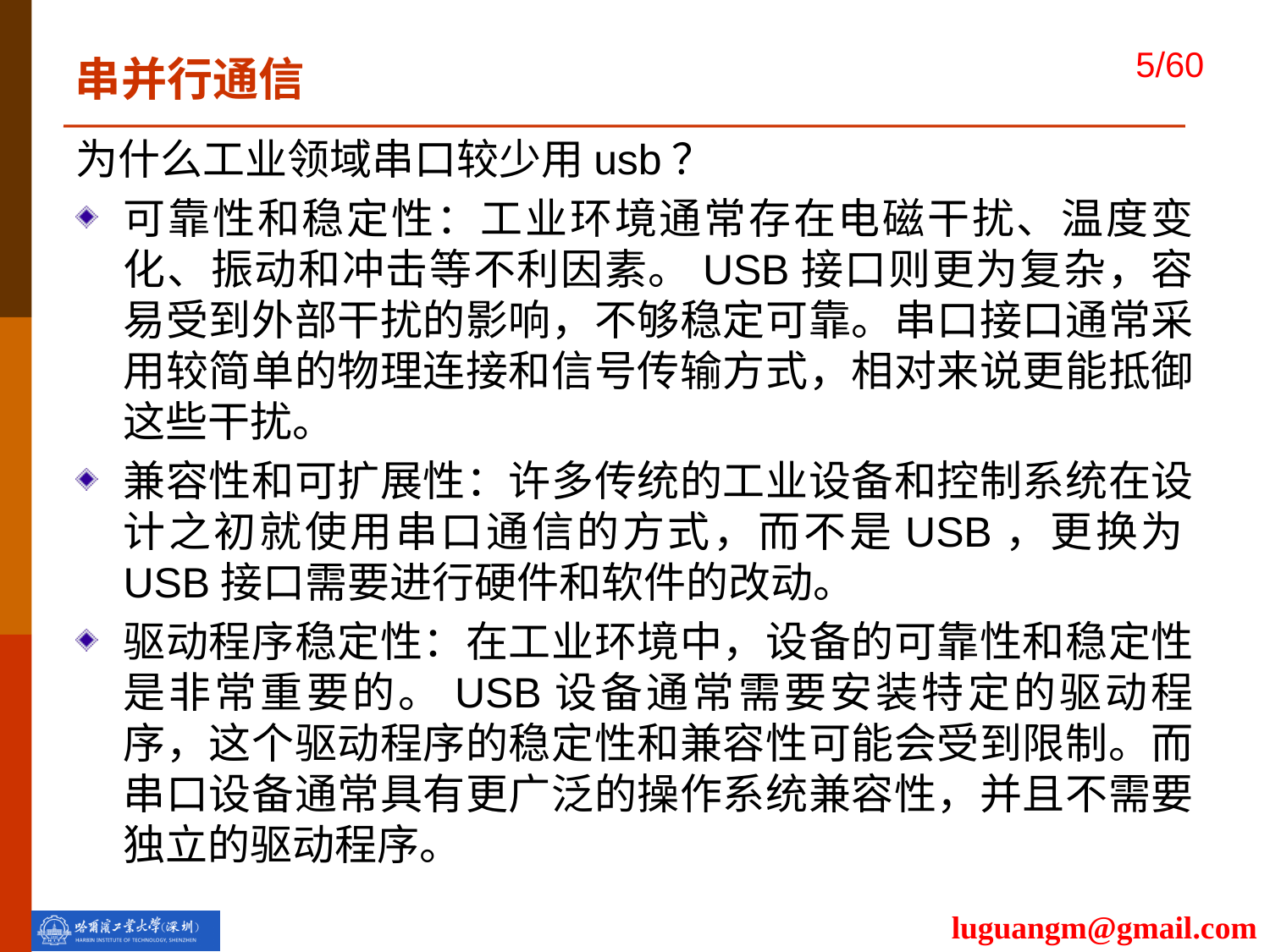

串并行通信
为什么工业领域串口较少用usb？
可靠性和稳定性：工业环境通常存在电磁干扰、温度变化、振动和冲击等不利因素。USB接口则更为复杂，容易受到外部干扰的影响，不够稳定可靠。串口接口通常采用较简单的物理连接和信号传输方式，相对来说更能抵御这些干扰。
兼容性和可扩展性：许多传统的工业设备和控制系统在设计之初就使用串口通信的方式，而不是USB，更换为USB接口需要进行硬件和软件的改动。
驱动程序稳定性：在工业环境中，设备的可靠性和稳定性是非常重要的。USB设备通常需要安装特定的驱动程序，这个驱动程序的稳定性和兼容性可能会受到限制。而串口设备通常具有更广泛的操作系统兼容性，并且不需要独立的驱动程序。